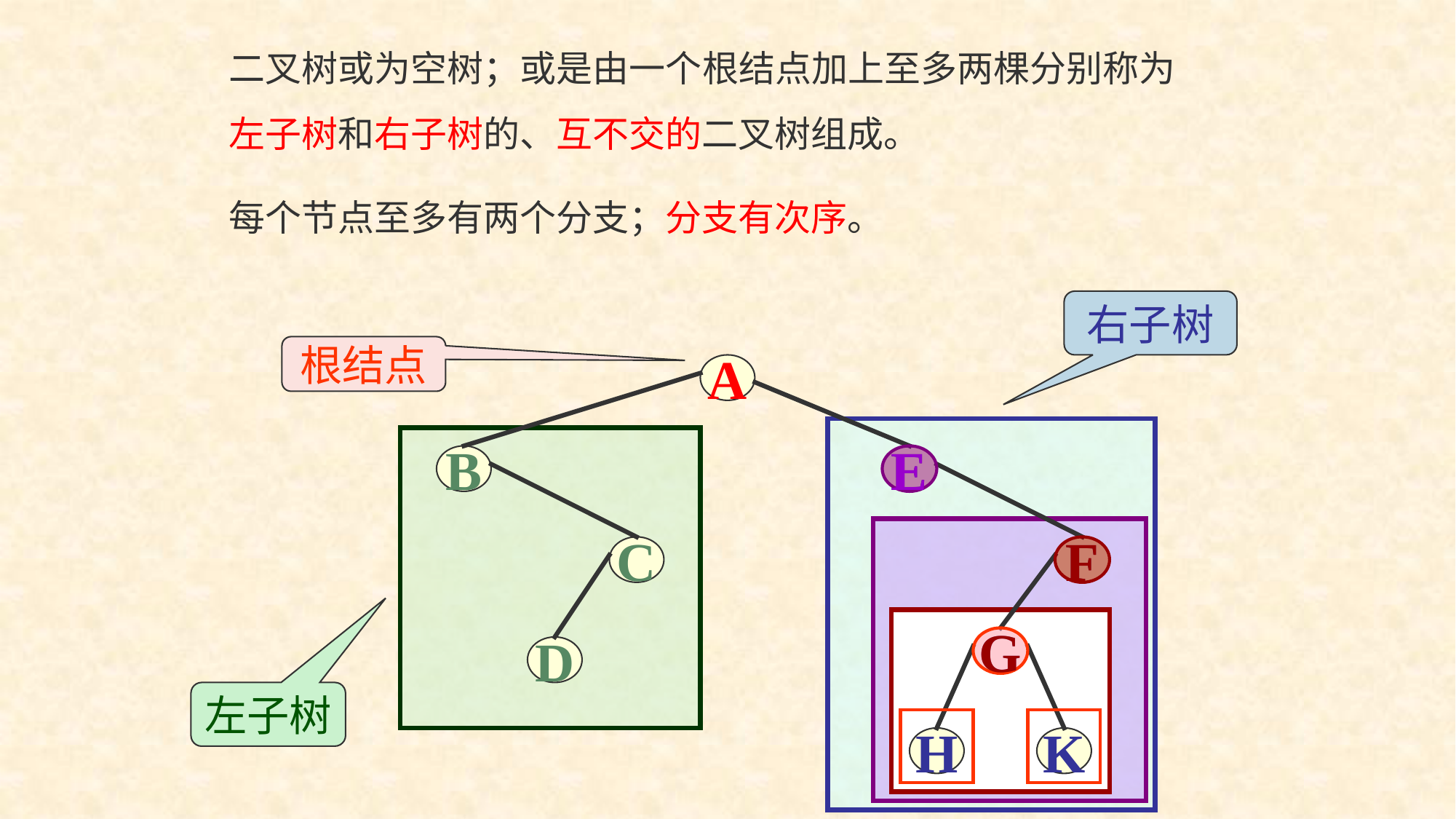

二叉树或为空树；或是由一个根结点加上至多两棵分别称为左子树和右子树的、互不交的二叉树组成。
每个节点至多有两个分支；分支有次序。
右子树
根结点
A

B
E

C
F

G
D

H
K

E

F

G
左子树